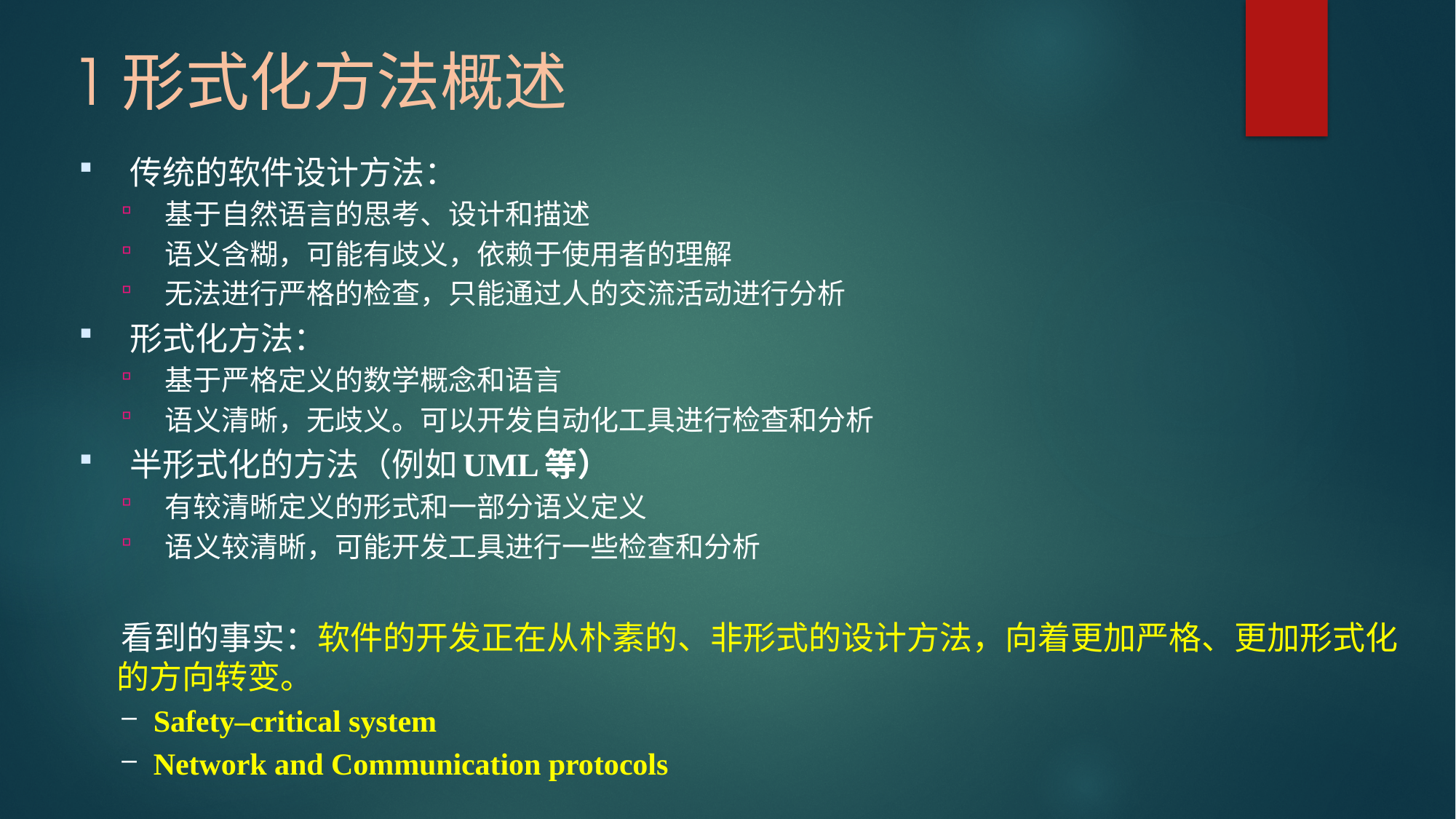

# 1形式化方法概述
 传统的软件设计方法：
 基于自然语言的思考、设计和描述
 语义含糊，可能有歧义，依赖于使用者的理解
 无法进行严格的检查，只能通过人的交流活动进行分析
 形式化方法：
 基于严格定义的数学概念和语言
 语义清晰，无歧义。可以开发自动化工具进行检查和分析
 半形式化的方法（例如UML等）
 有较清晰定义的形式和一部分语义定义
 语义较清晰，可能开发工具进行一些检查和分析

     看到的事实：软件的开发正在从朴素的、非形式的设计方法，向着更加严格、更加形式化的方向转变。
Safety–critical system
Network and Communication protocols